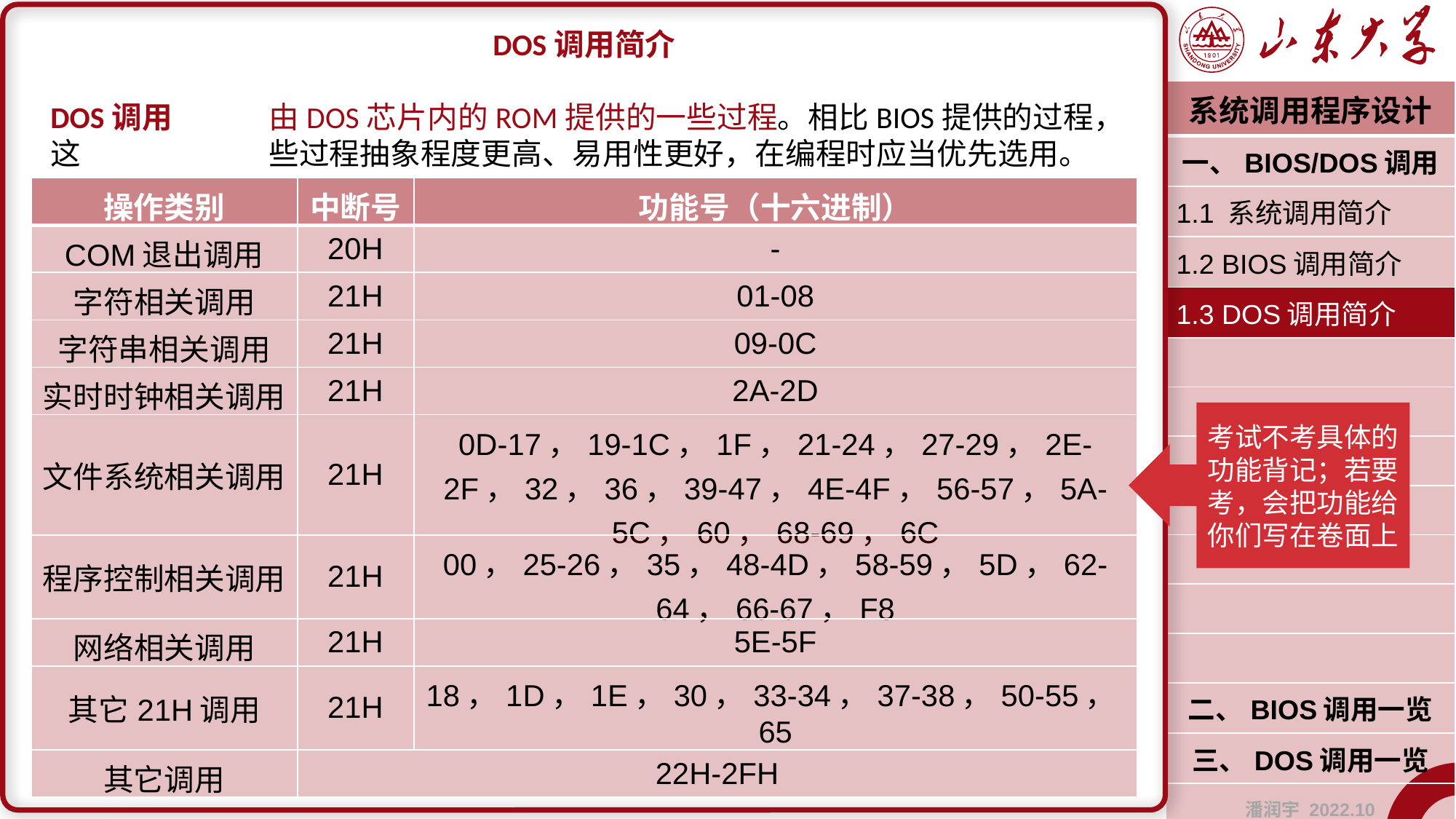

DOS调用简介

DOS调用	由DOS芯片内的ROM提供的一些过程。相比BIOS提供的过程，这		些过程抽象程度更高、易用性更好，在编程时应当优先选用。
| 系统调用程序设计 |
| --- |
| 一、BIOS/DOS调用 |
| 1.1 系统调用简介 |
| 1.2 BIOS调用简介 |
| 1.3 DOS调用简介 |
|  |
|  |
|  |
|  |
|  |
|  |
|  |
| 二、BIOS调用一览 |
| 三、DOS调用一览 |
| 潘润宇 2022.10 |
| 操作类别 | 中断号 | 功能号（十六进制） |
| --- | --- | --- |
| COM退出调用 | 20H | - |
| 字符相关调用 | 21H | 01-08 |
| 字符串相关调用 | 21H | 09-0C |
| 实时时钟相关调用 | 21H | 2A-2D |
| 文件系统相关调用 | 21H | 0D-17，19-1C，1F，21-24，27-29，2E-2F，32，36，39-47，4E-4F，56-57，5A-5C，60，68-69，6C |
| 程序控制相关调用 | 21H | 00，25-26，35，48-4D，58-59，5D，62-64，66-67，F8 |
| 网络相关调用 | 21H | 5E-5F |
| 其它21H调用 | 21H | 18，1D，1E，30，33-34，37-38，50-55，65 |
| 其它调用 | 22H-2FH |  |
考试不考具体的功能背记；若要考，会把功能给你们写在卷面上